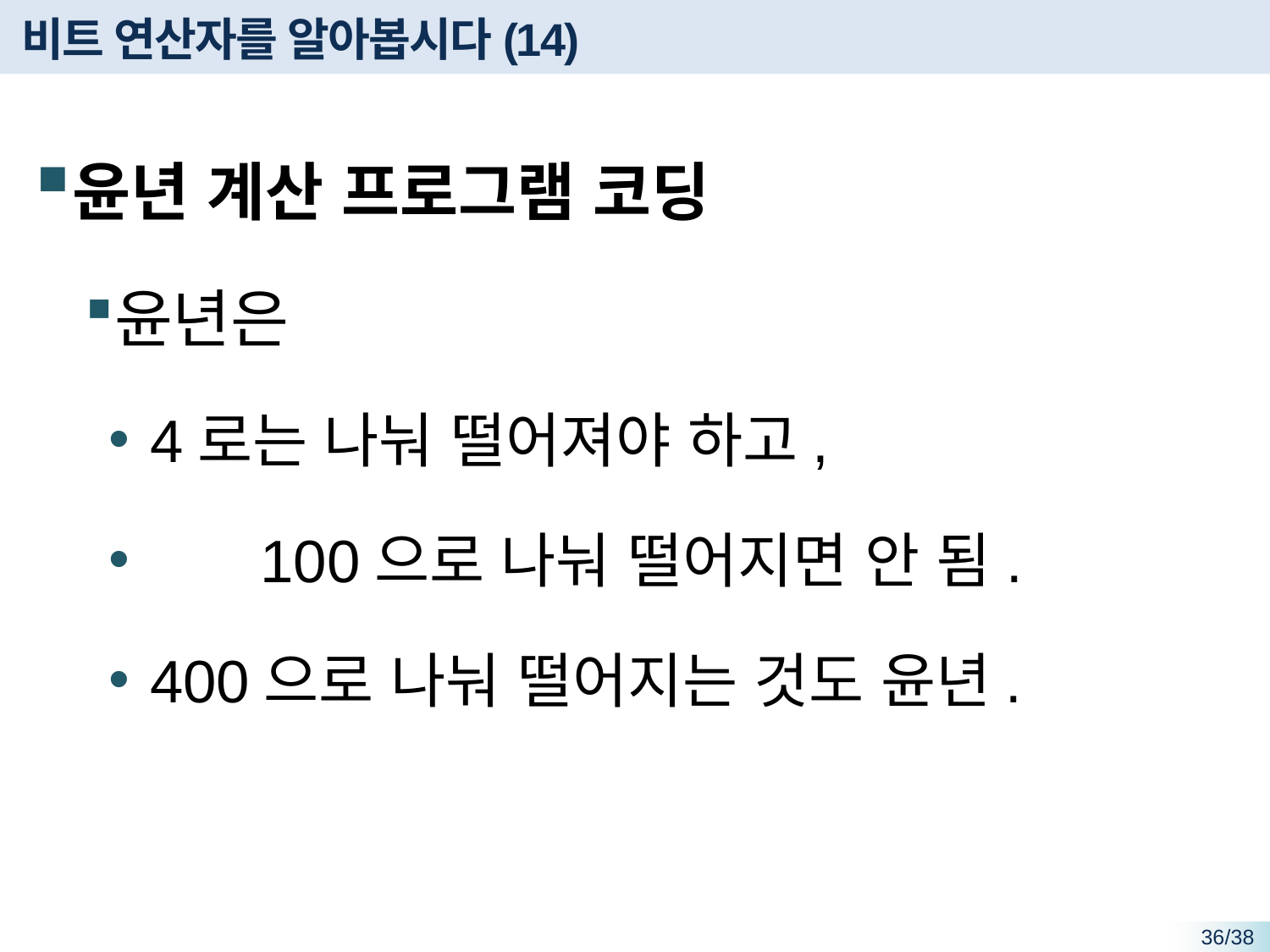

# 비트 연산자를 알아봅시다(14)
윤년 계산 프로그램 코딩
윤년은
 4로는 나눠 떨어져야 하고,
	100으로 나눠 떨어지면 안 됨.
 400으로 나눠 떨어지는 것도 윤년.